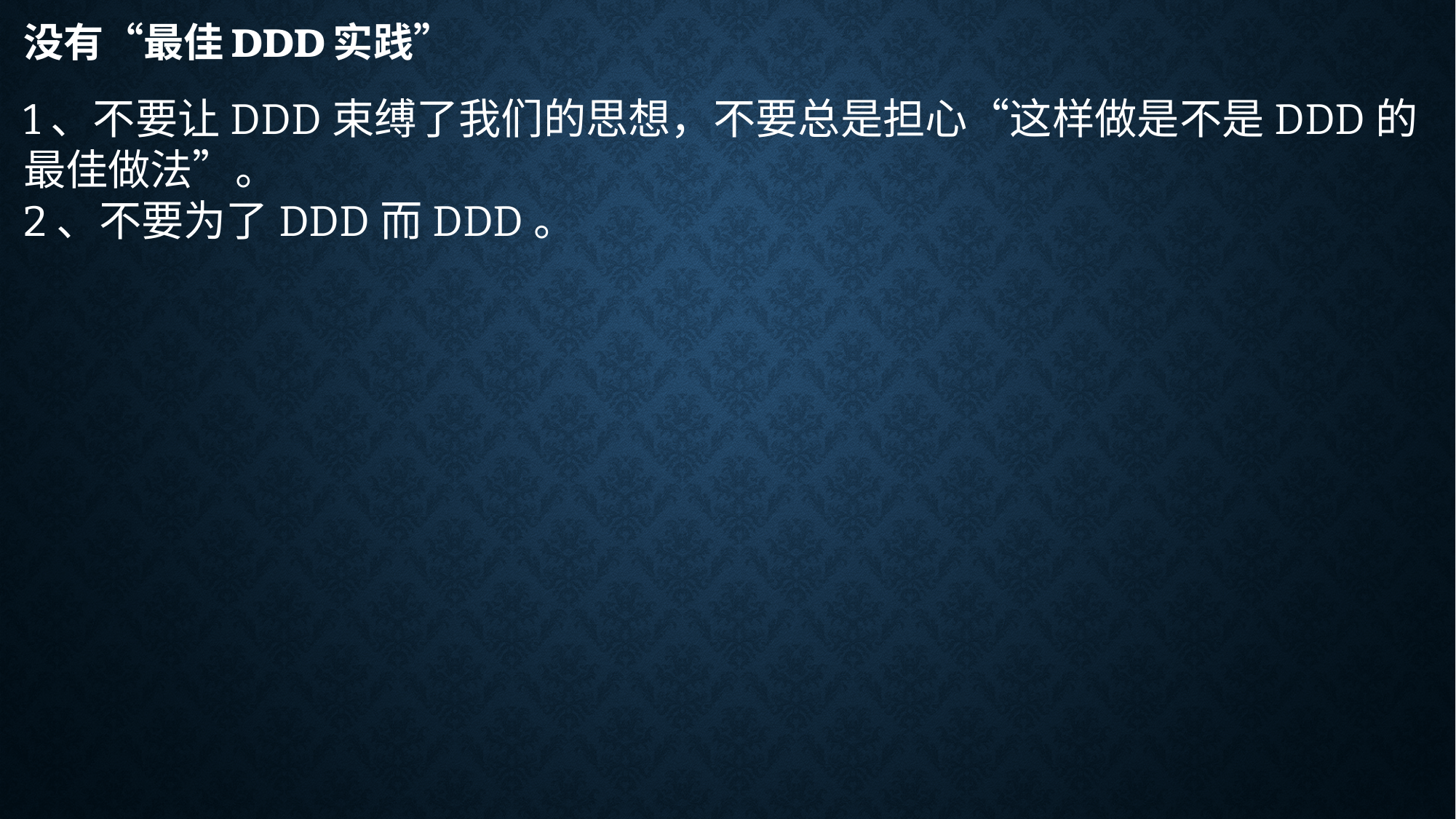

# 没有“最佳DDD实践”
1、不要让DDD束缚了我们的思想，不要总是担心“这样做是不是DDD的最佳做法”。
2、不要为了DDD而DDD。